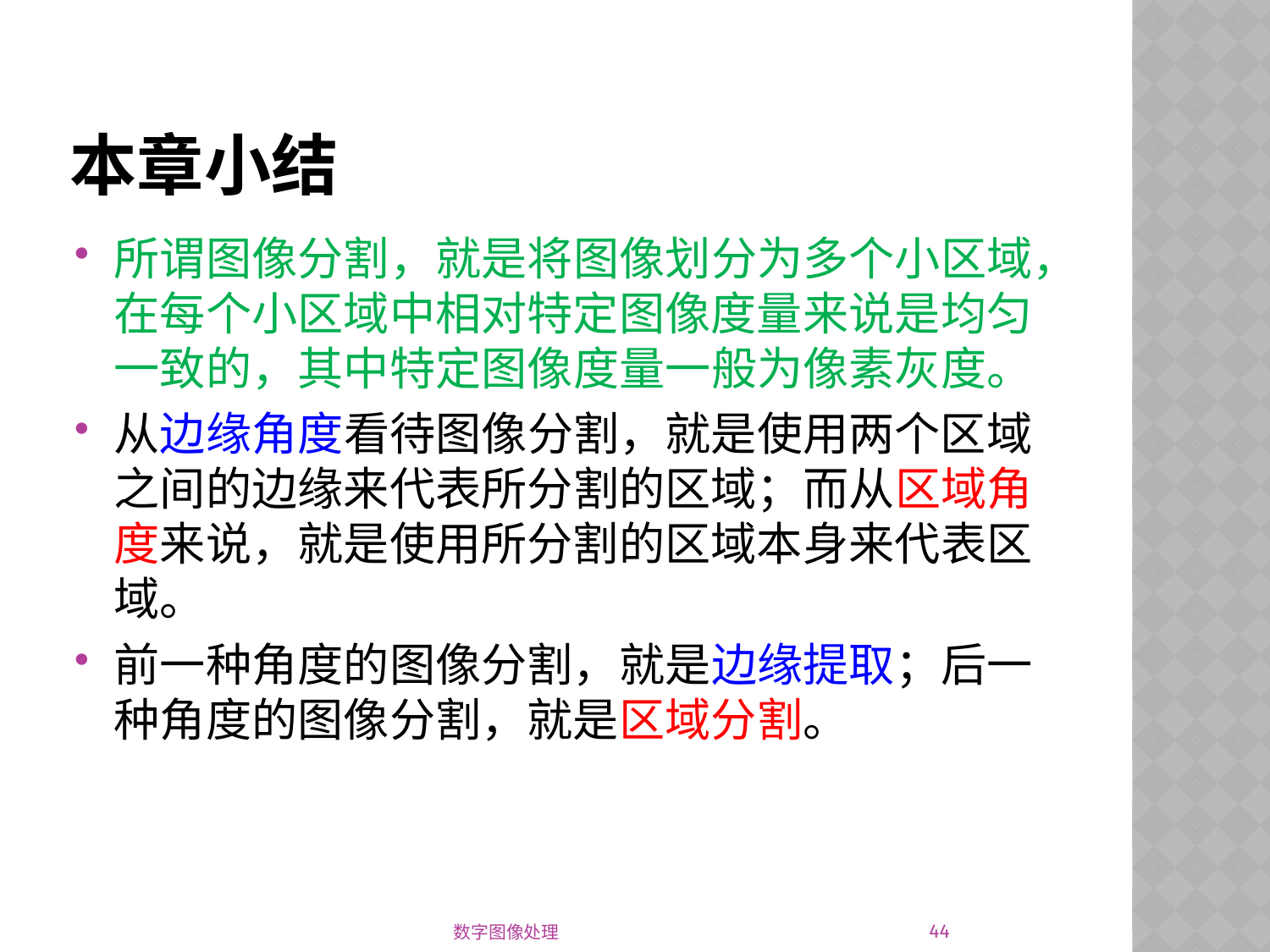

# 本章小结
所谓图像分割，就是将图像划分为多个小区域，在每个小区域中相对特定图像度量来说是均匀一致的，其中特定图像度量一般为像素灰度。
从边缘角度看待图像分割，就是使用两个区域之间的边缘来代表所分割的区域；而从区域角度来说，就是使用所分割的区域本身来代表区域。
前一种角度的图像分割，就是边缘提取；后一种角度的图像分割，就是区域分割。
44
数字图像处理